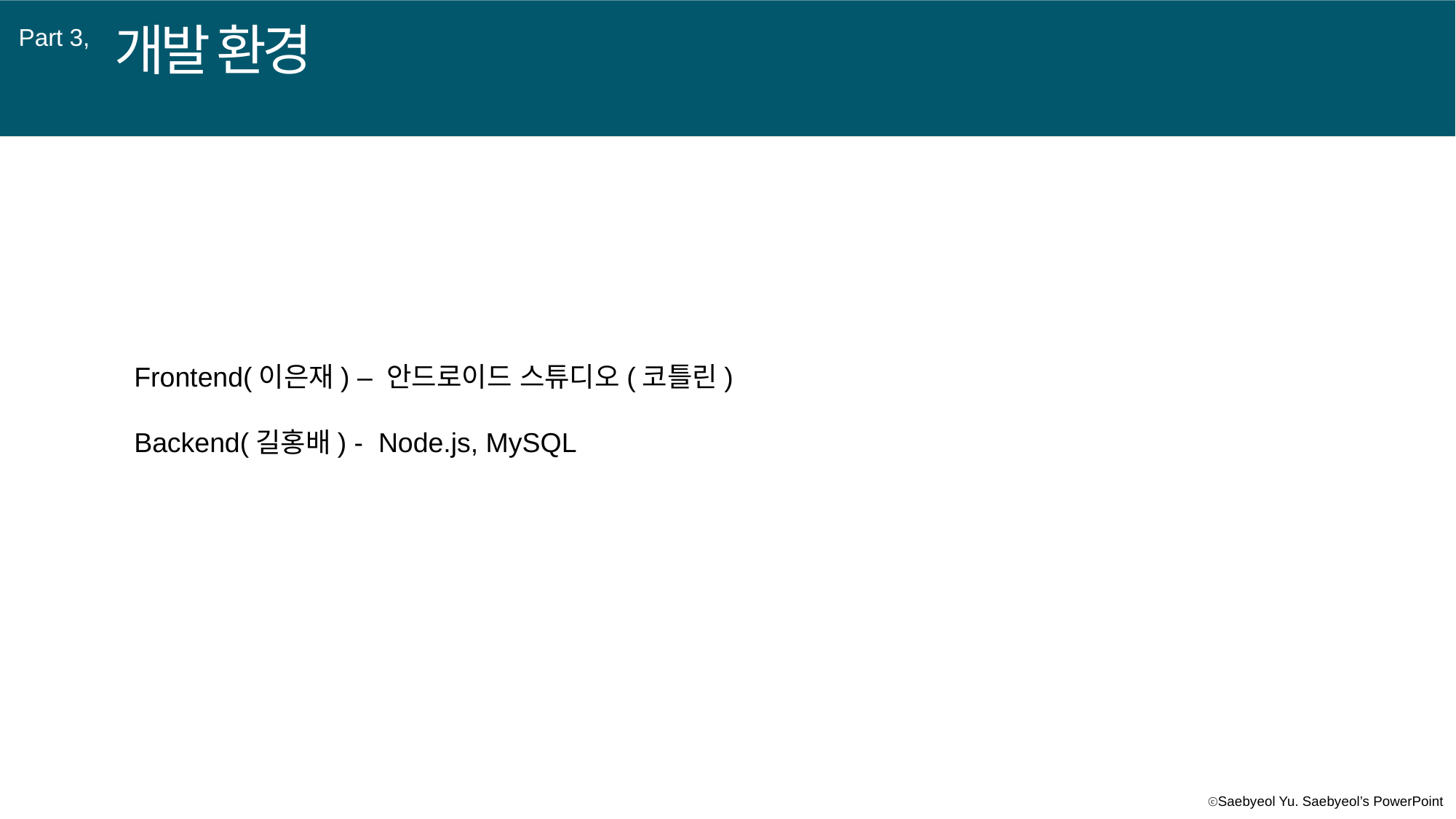

개발 환경
Part 3,
Frontend(이은재) – 안드로이드 스튜디오(코틀린)

Backend(길홍배) -  Node.js, MySQL